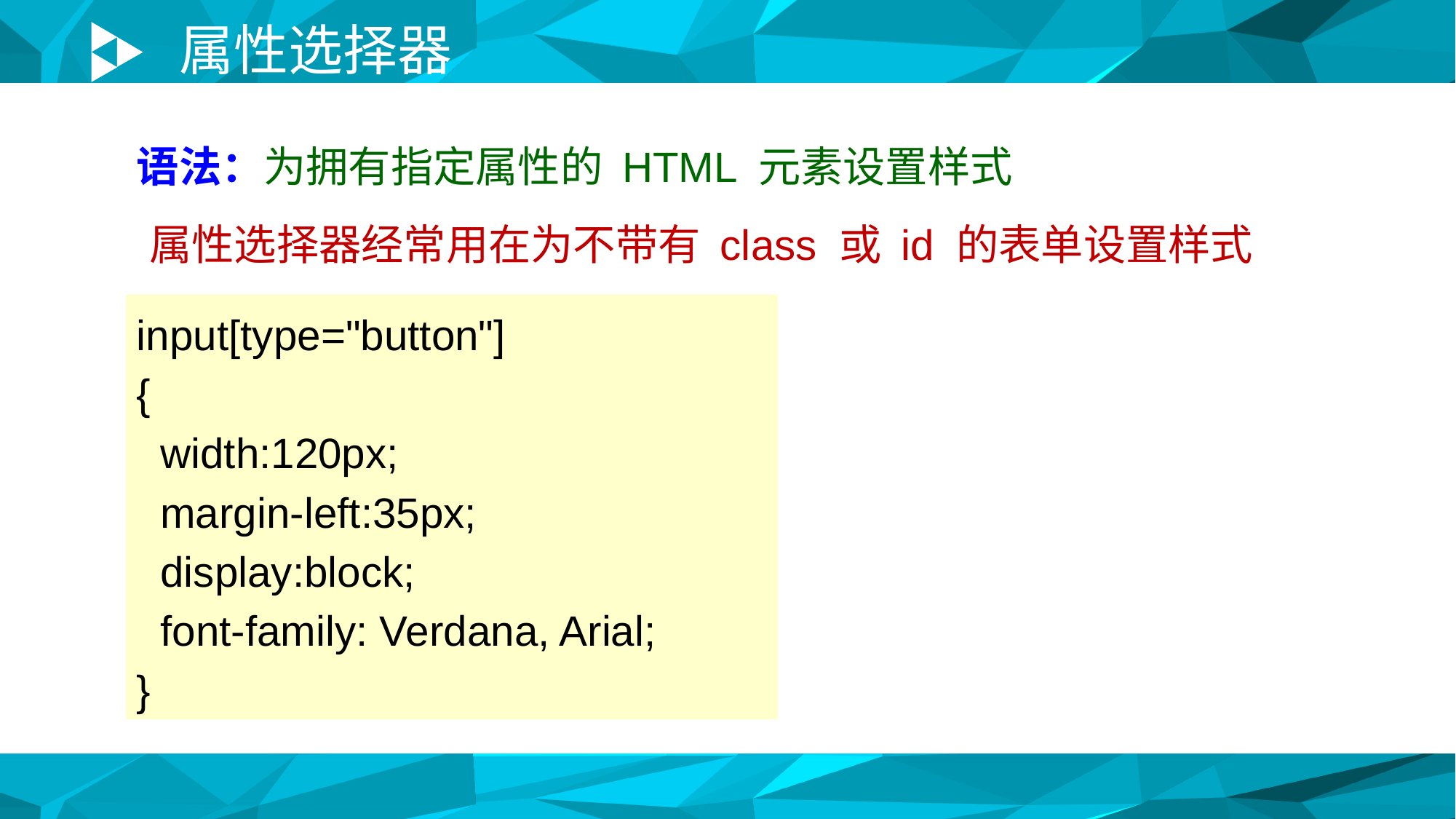

属性选择器
语法：为拥有指定属性的 HTML 元素设置样式
属性选择器经常用在为不带有 class 或 id 的表单设置样式
input[type="button"]
{
  width:120px;
  margin-left:35px;
  display:block;
  font-family: Verdana, Arial;
}